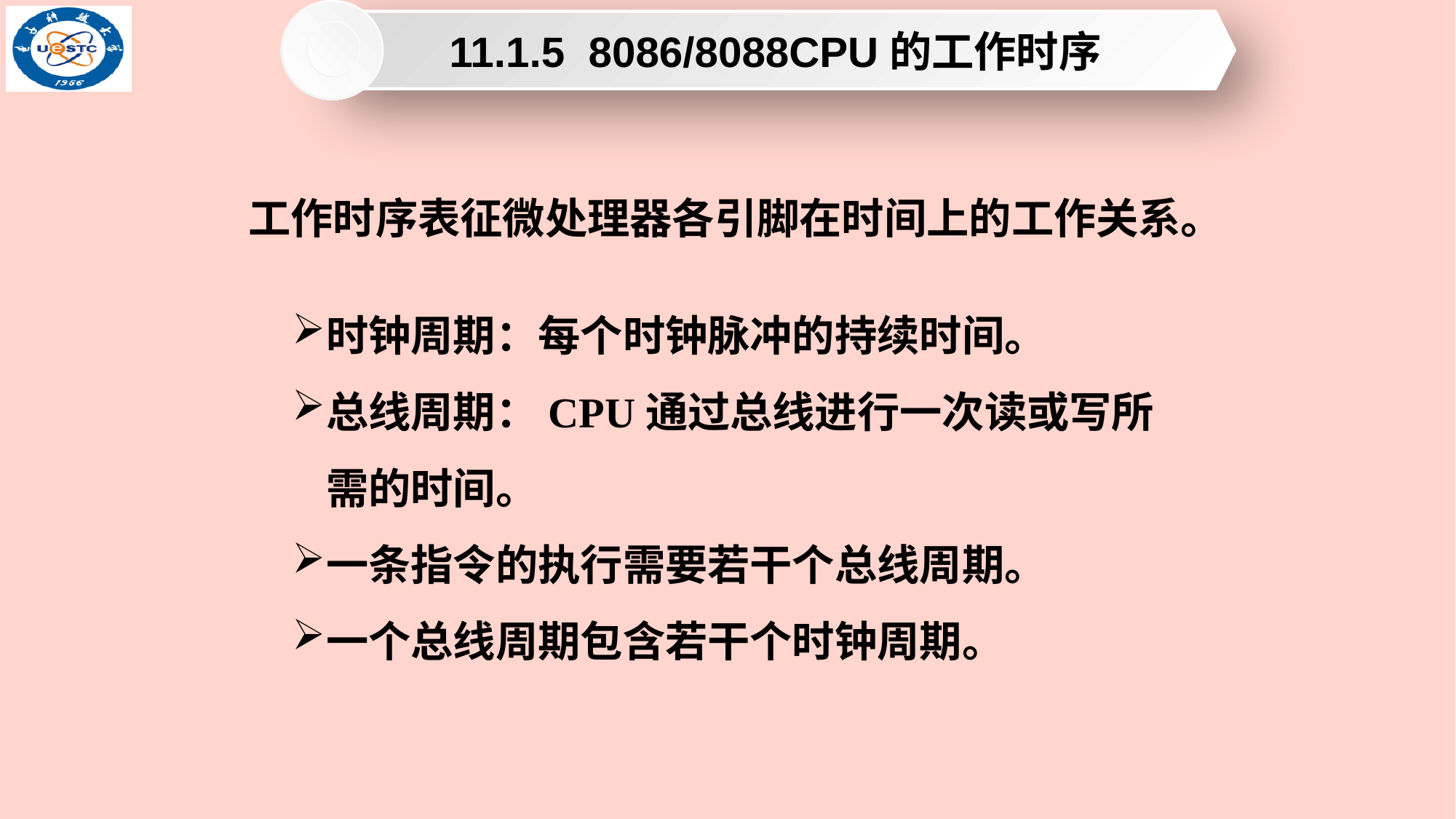

11.1.5  8086/8088CPU的工作时序

工作时序表征微处理器各引脚在时间上的工作关系。
时钟周期：每个时钟脉冲的持续时间。
总线周期：CPU通过总线进行一次读或写所需的时间。
一条指令的执行需要若干个总线周期。
一个总线周期包含若干个时钟周期。